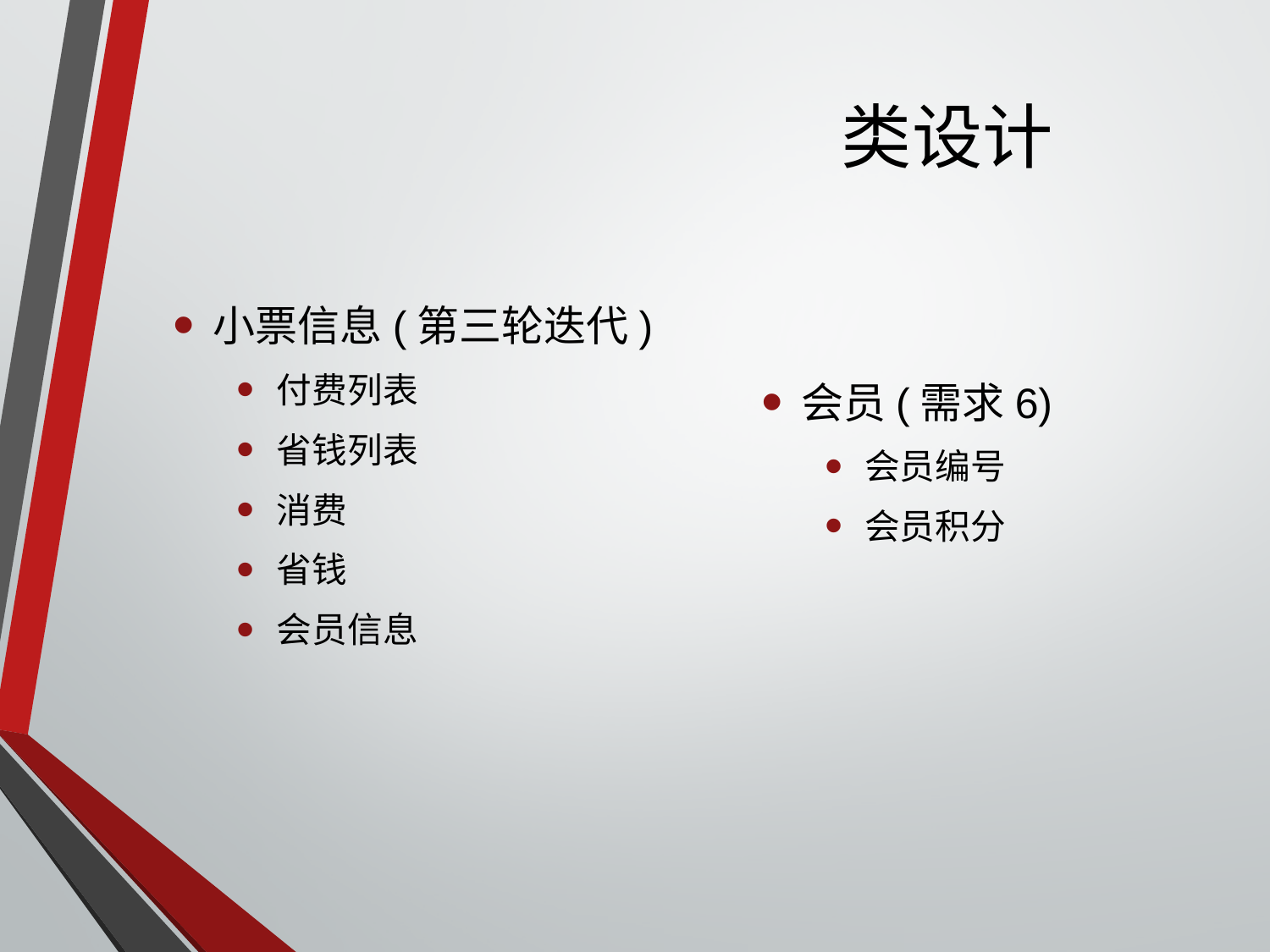

# 类设计
小票信息(第三轮迭代)
付费列表
省钱列表
消费
省钱
会员信息
会员(需求6)
会员编号
会员积分